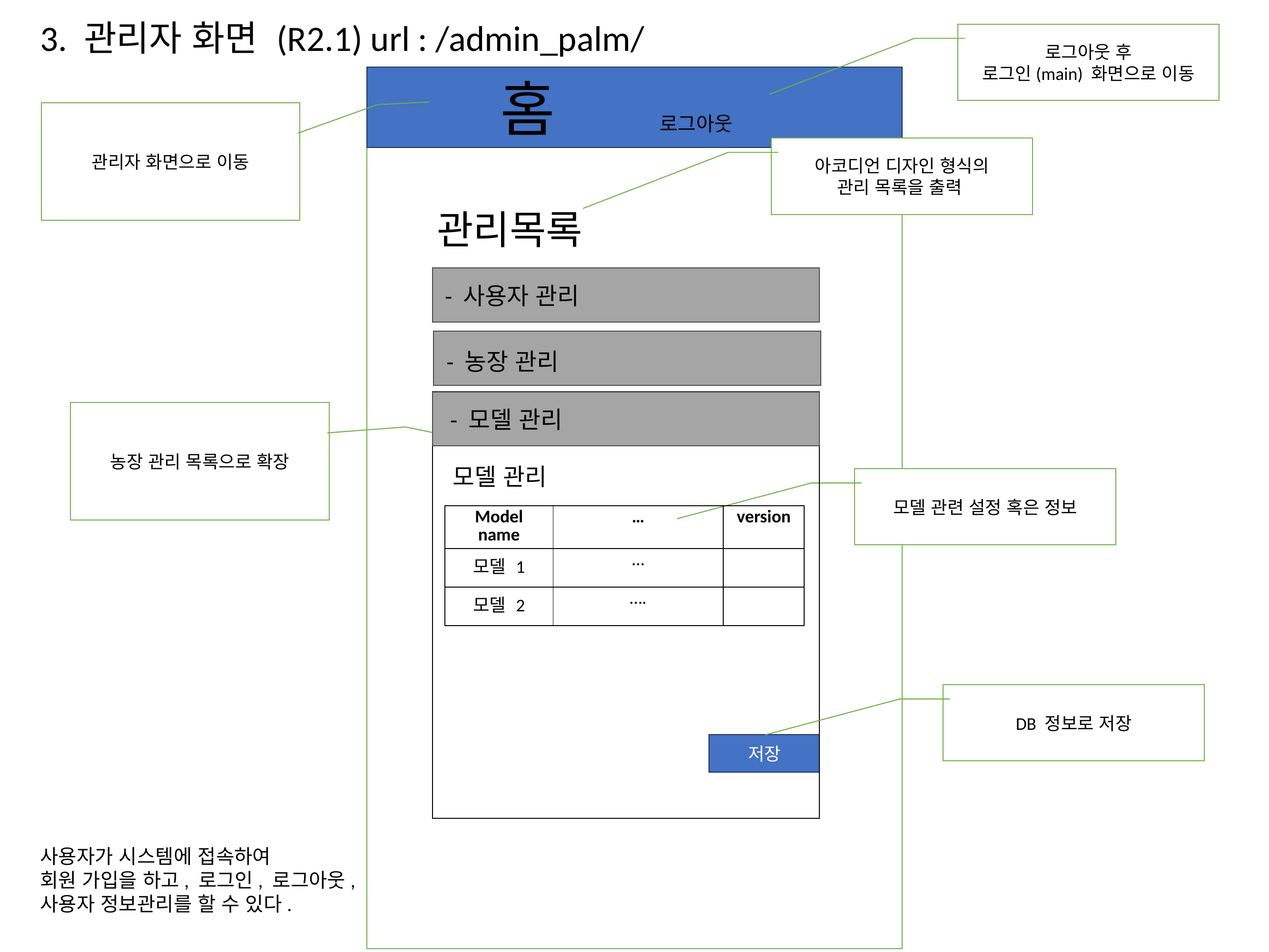

3. 관리자 화면 (R2.1) url : /admin_palm/
로그아웃 후
로그인(main) 화면으로 이동

# 홈		 로그아웃

관리자 화면으로 이동
아코디언 디자인 형식의
관리 목록을 출력
관리목록

 - 농장 관리

 - 사용자 관리

   모델 관리

  - 모델 관리
농장 관리 목록으로 확장

모델 관련 설정 혹은 정보
| Model name | … | version |
| --- | --- | --- |
| 모델 1 | … |  |
| 모델 2 | …. |  |
DB 정보로 저장
저장
사용자가 시스템에 접속하여
회원 가입을 하고, 로그인, 로그아웃,
사용자 정보관리를 할 수 있다.